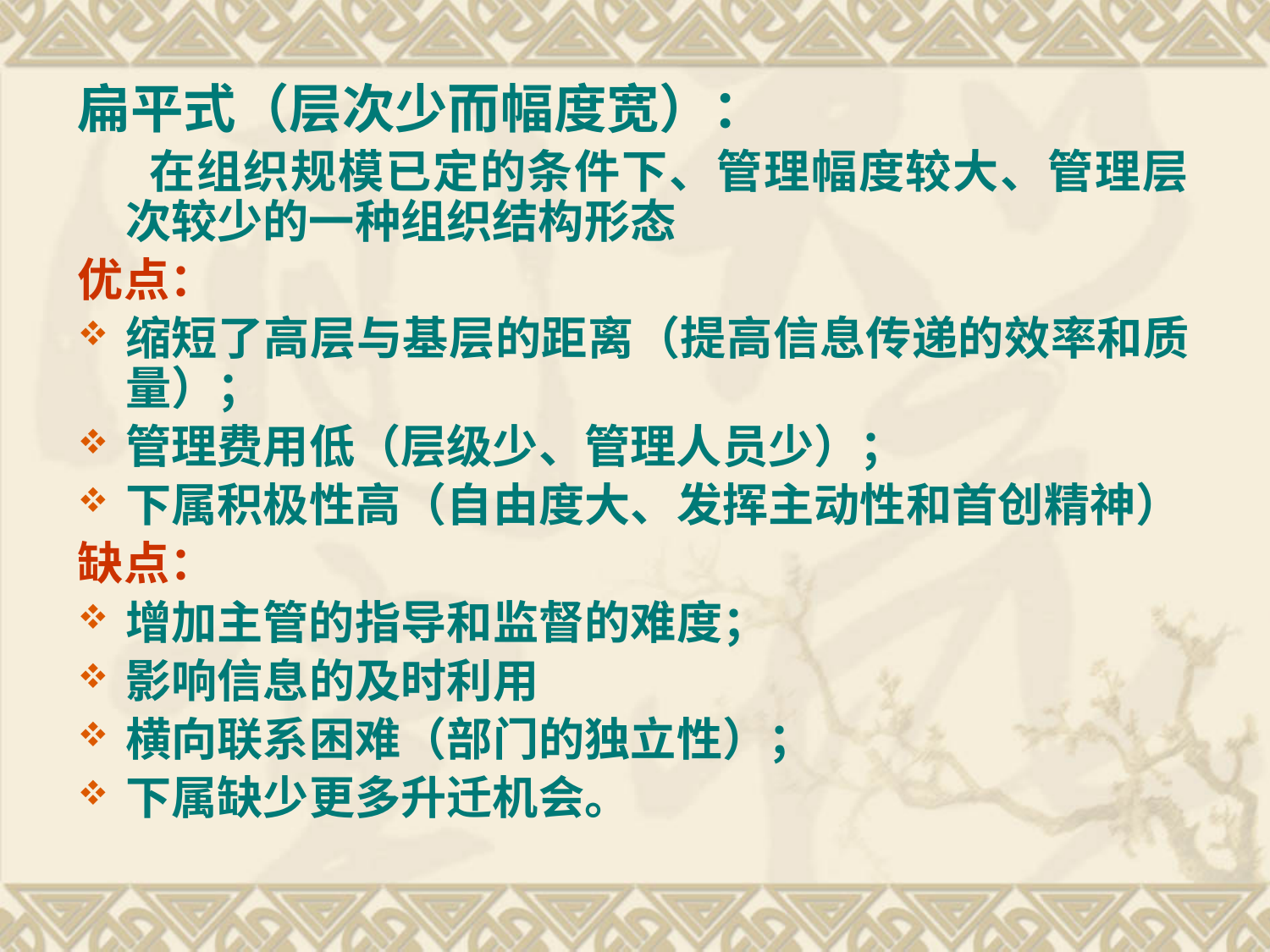

扁平式（层次少而幅度宽）：
     在组织规模已定的条件下、管理幅度较大、管理层次较少的一种组织结构形态
优点：
缩短了高层与基层的距离（提高信息传递的效率和质量）；
管理费用低（层级少、管理人员少）；
下属积极性高（自由度大、发挥主动性和首创精神）
缺点：
增加主管的指导和监督的难度；
影响信息的及时利用
横向联系困难（部门的独立性）；
下属缺少更多升迁机会。